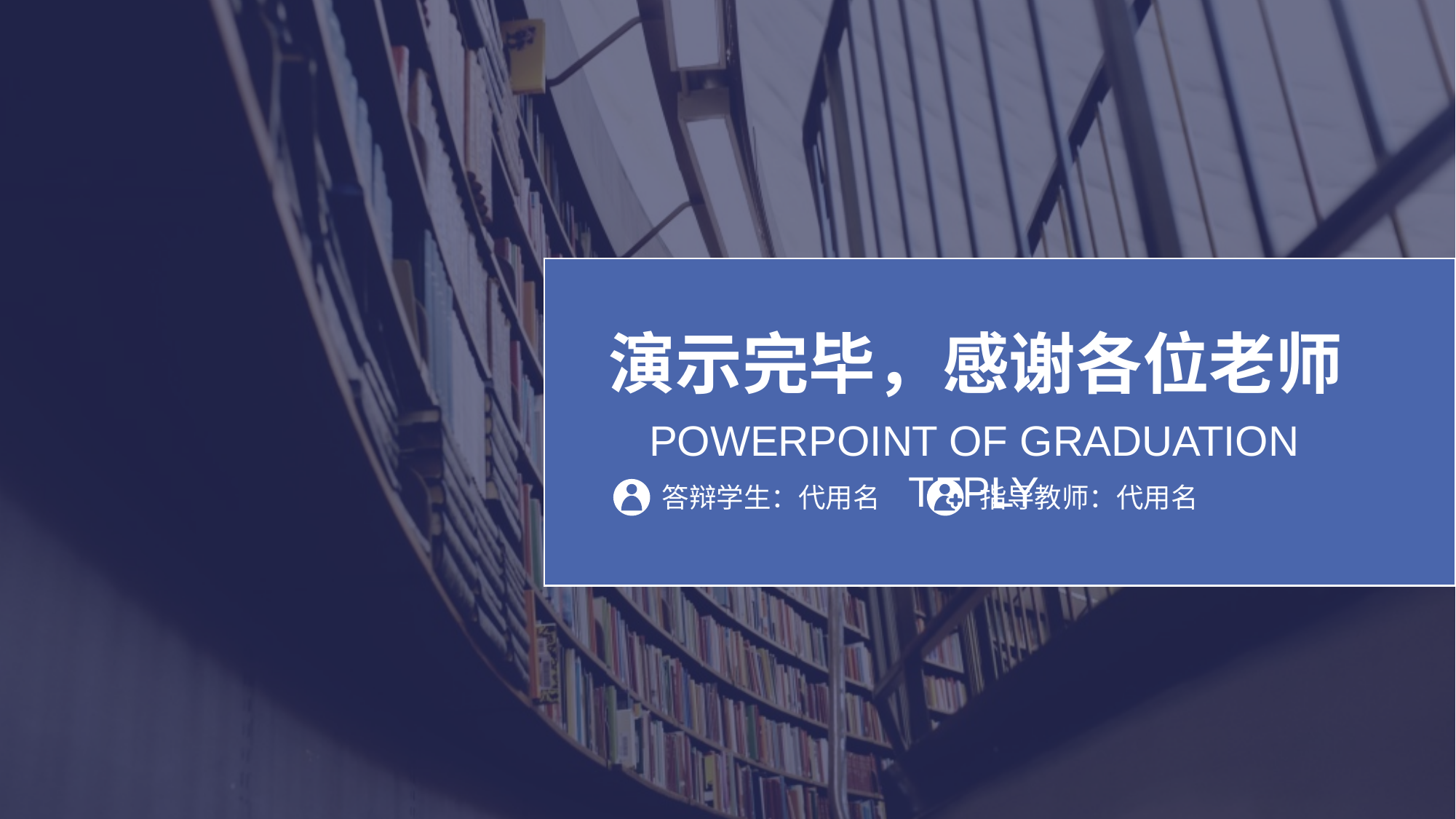

演示完毕，感谢各位老师
POWERPOINT OF GRADUATION TEPLY
答辩学生：代用名
指导教师：代用名